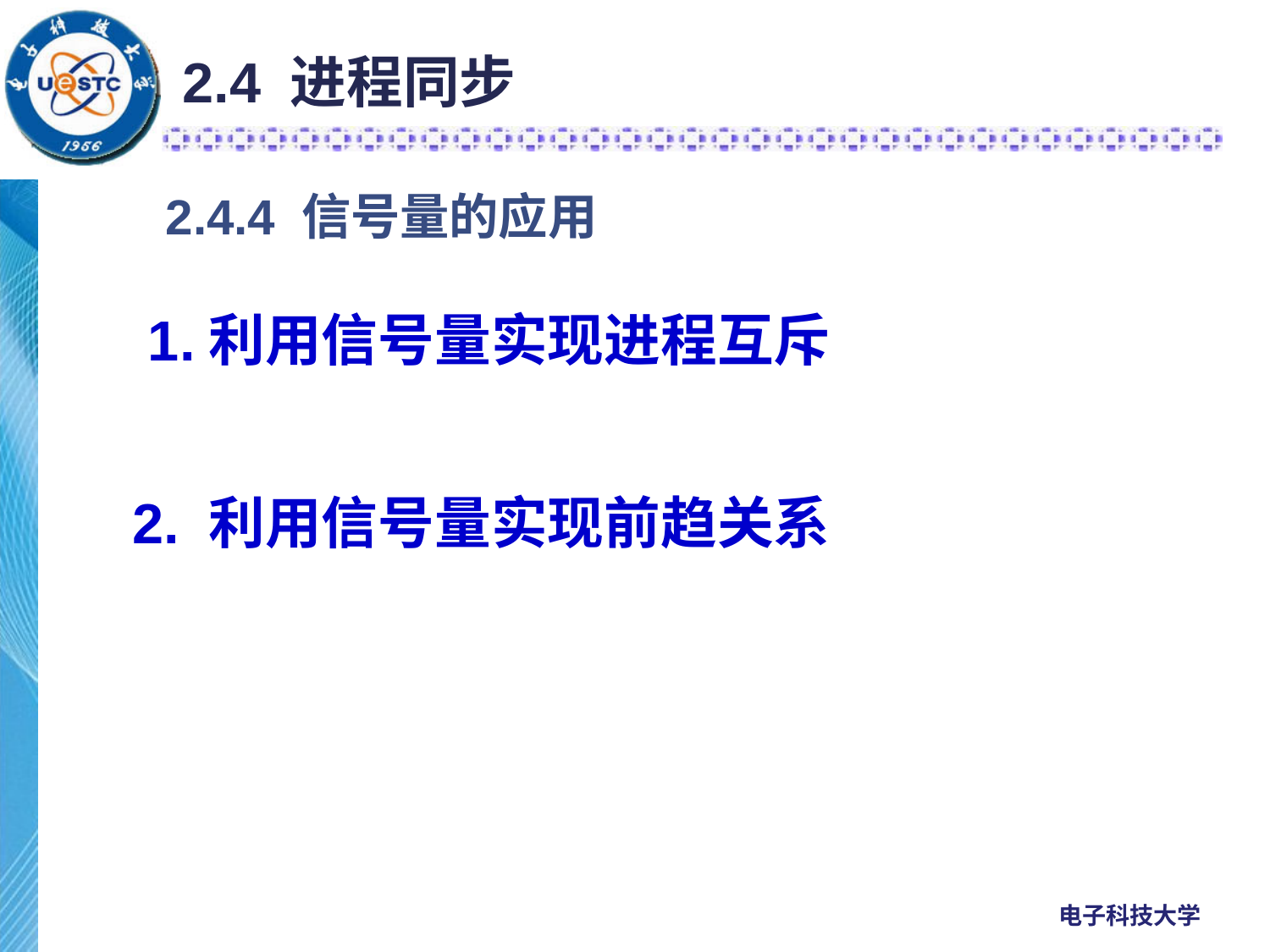

2.4 进程同步
2.4.4 信号量的应用

 1.利用信号量实现进程互斥

2. 利用信号量实现前趋关系